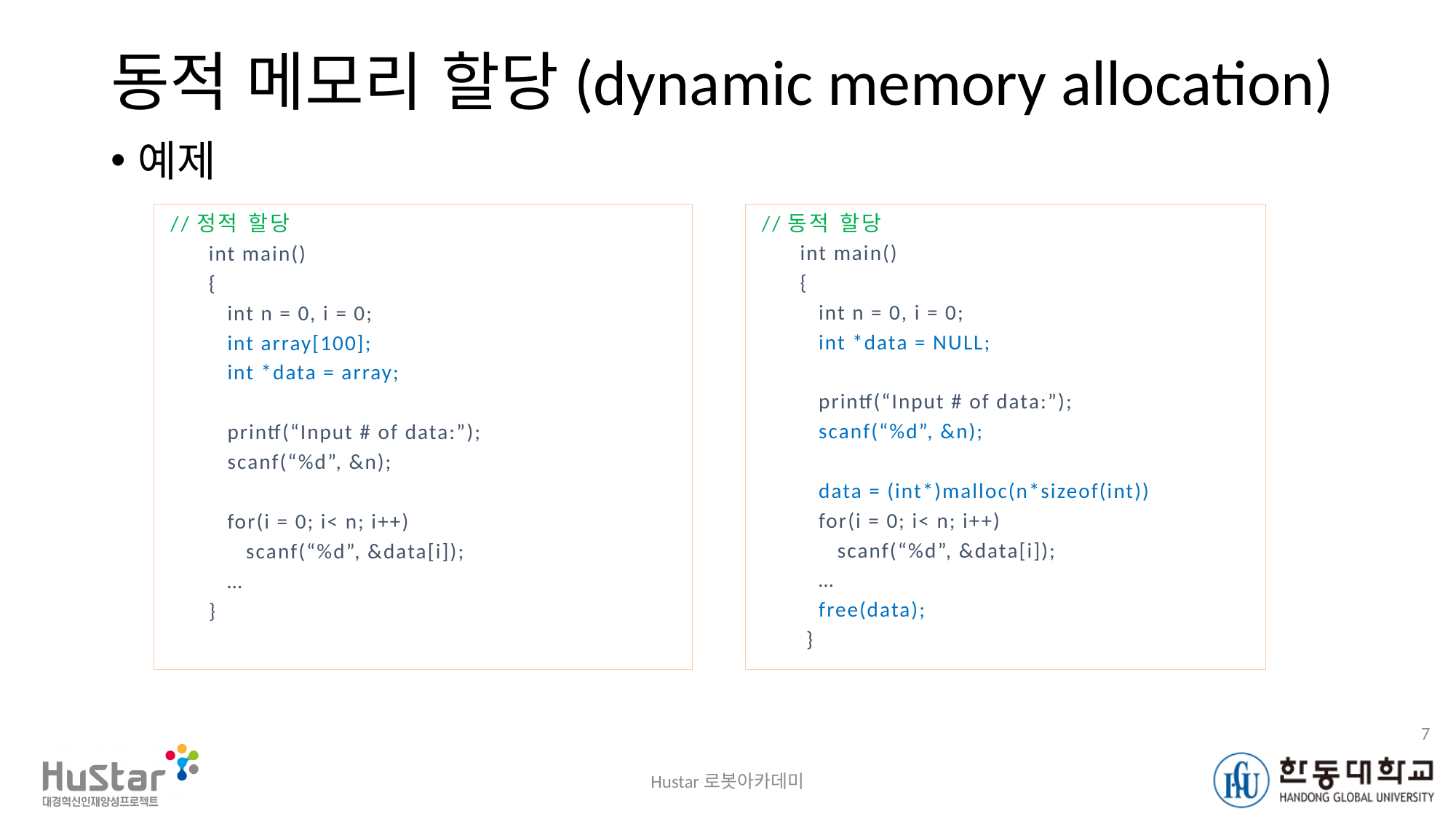

# 동적 메모리 할당(dynamic memory allocation)
예제
//정적 할당
int main()
{
   int n = 0, i = 0;
   int array[100];
   int *data = array;

   printf(“Input # of data:”);
   scanf(“%d”, &n);

   for(i = 0; i< n; i++)
      scanf(“%d”, &data[i]);
   …
}
//동적 할당
int main()
{
   int n = 0, i = 0;
   int *data = NULL;

   printf(“Input # of data:”);
   scanf(“%d”, &n);

   data = (int*)malloc(n*sizeof(int))
   for(i = 0; i< n; i++)
      scanf(“%d”, &data[i]);
   …
   free(data);
 }
7
Hustar로봇아카데미